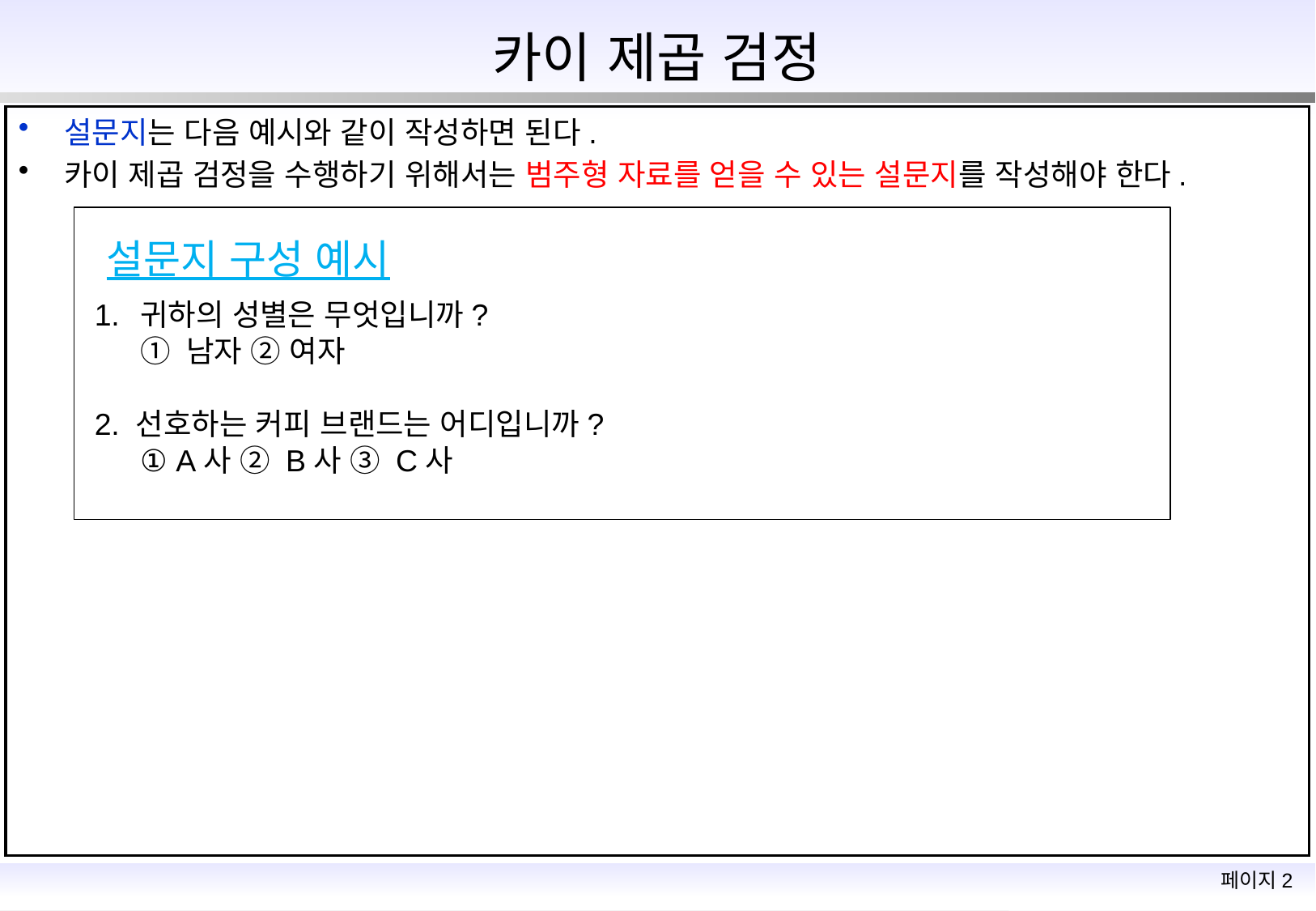

# 카이 제곱 검정
설문지는 다음 예시와 같이 작성하면 된다.
카이 제곱 검정을 수행하기 위해서는 범주형 자료를 얻을 수 있는 설문지를 작성해야 한다.

설문지 구성 예시
귀하의 성별은 무엇입니까?
	① 남자 ② 여자

2. 선호하는 커피 브랜드는 어디입니까?
	① A사 ② B사 ③ C사